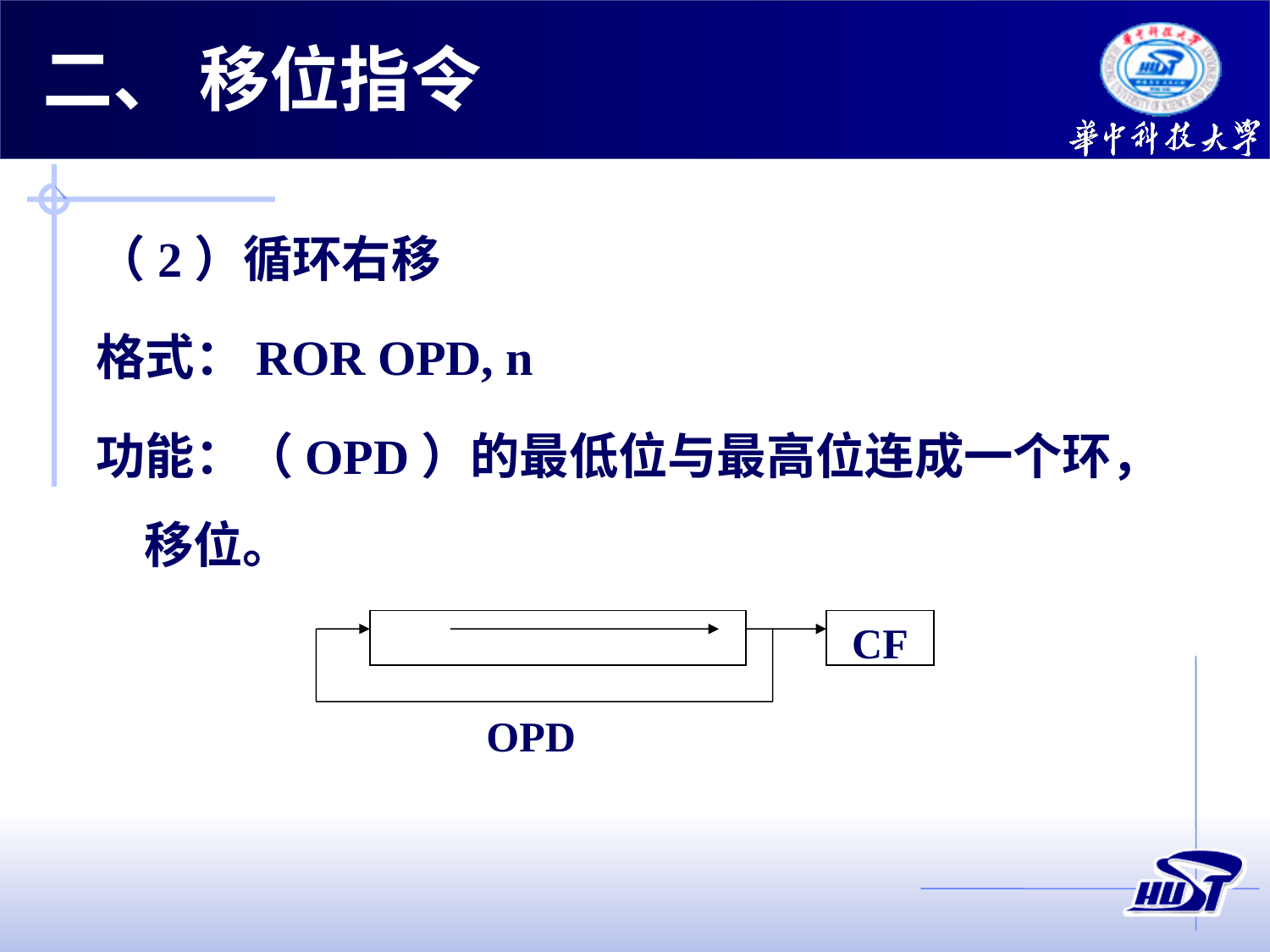

# 二、 移位指令
（2）循环右移
格式：ROR OPD, n
功能：（OPD）的最低位与最高位连成一个环，移位。

CF

OPD